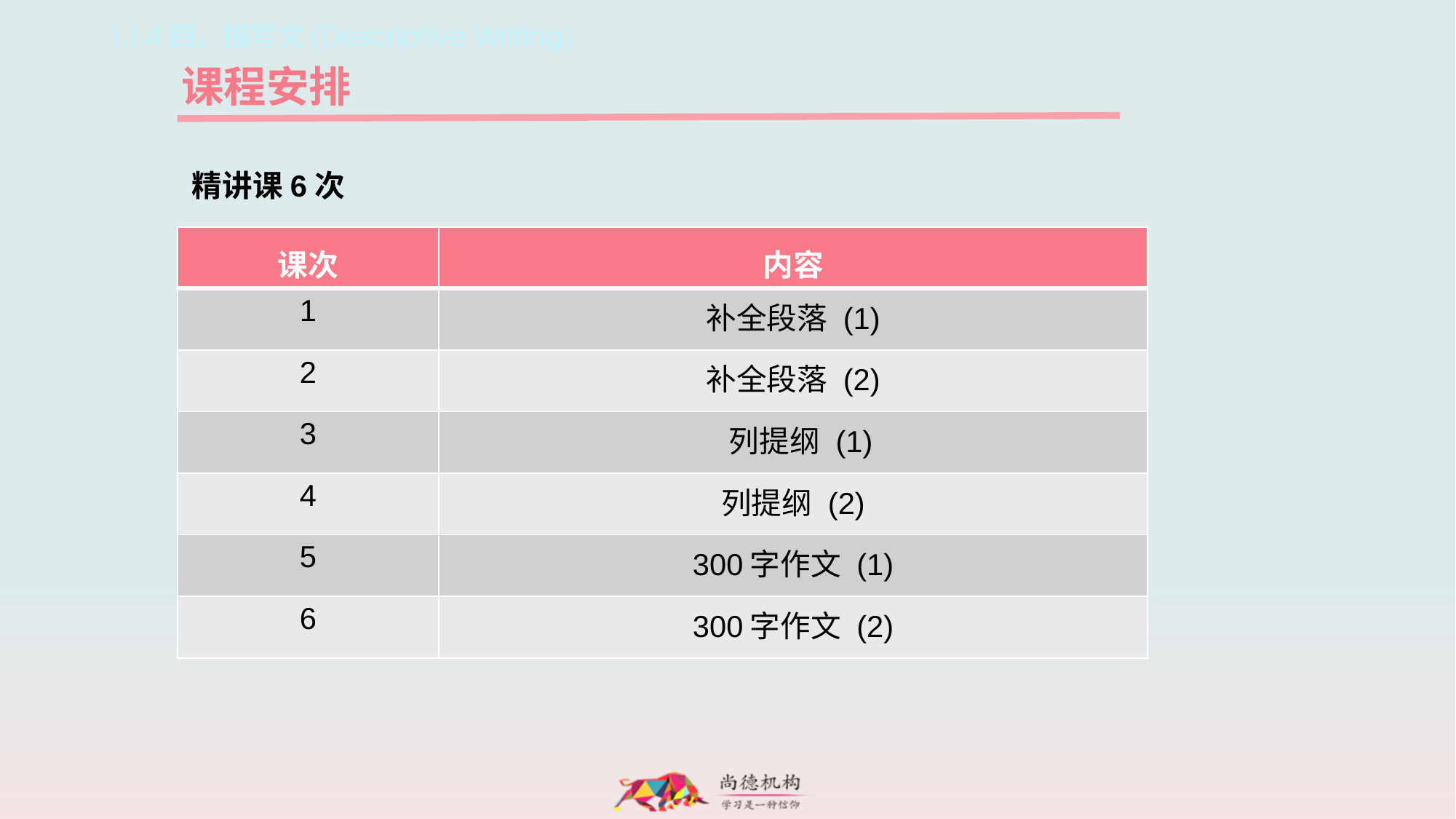

1.1.4四、描写文(Descriptive Writing)
课程安排
精讲课6次
| 课次 | 内容 |
| --- | --- |
| 1 | 补全段落 (1) |
| 2 | 补全段落 (2) |
| 3 | 列提纲 (1) |
| 4 | 列提纲 (2) |
| 5 | 300字作文 (1) |
| 6 | 300字作文 (2) |